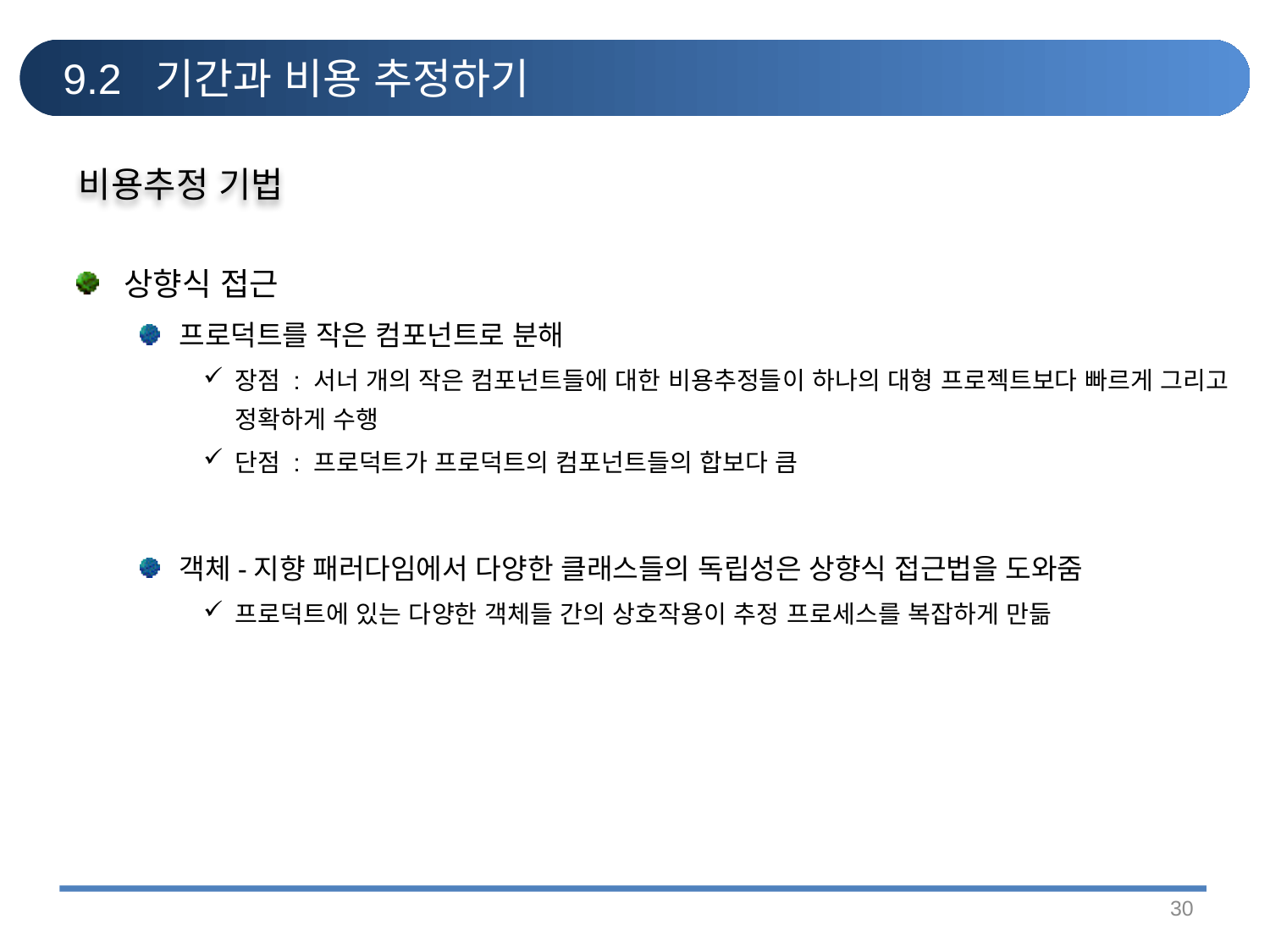

# 9.2  기간과 비용 추정하기
비용추정 기법
상향식 접근
프로덕트를 작은 컴포넌트로 분해
장점 : 서너 개의 작은 컴포넌트들에 대한 비용추정들이 하나의 대형 프로젝트보다 빠르게 그리고 정확하게 수행
단점 : 프로덕트가 프로덕트의 컴포넌트들의 합보다 큼

객체-지향 패러다임에서 다양한 클래스들의 독립성은 상향식 접근법을 도와줌
프로덕트에 있는 다양한 객체들 간의 상호작용이 추정 프로세스를 복잡하게 만듦
30